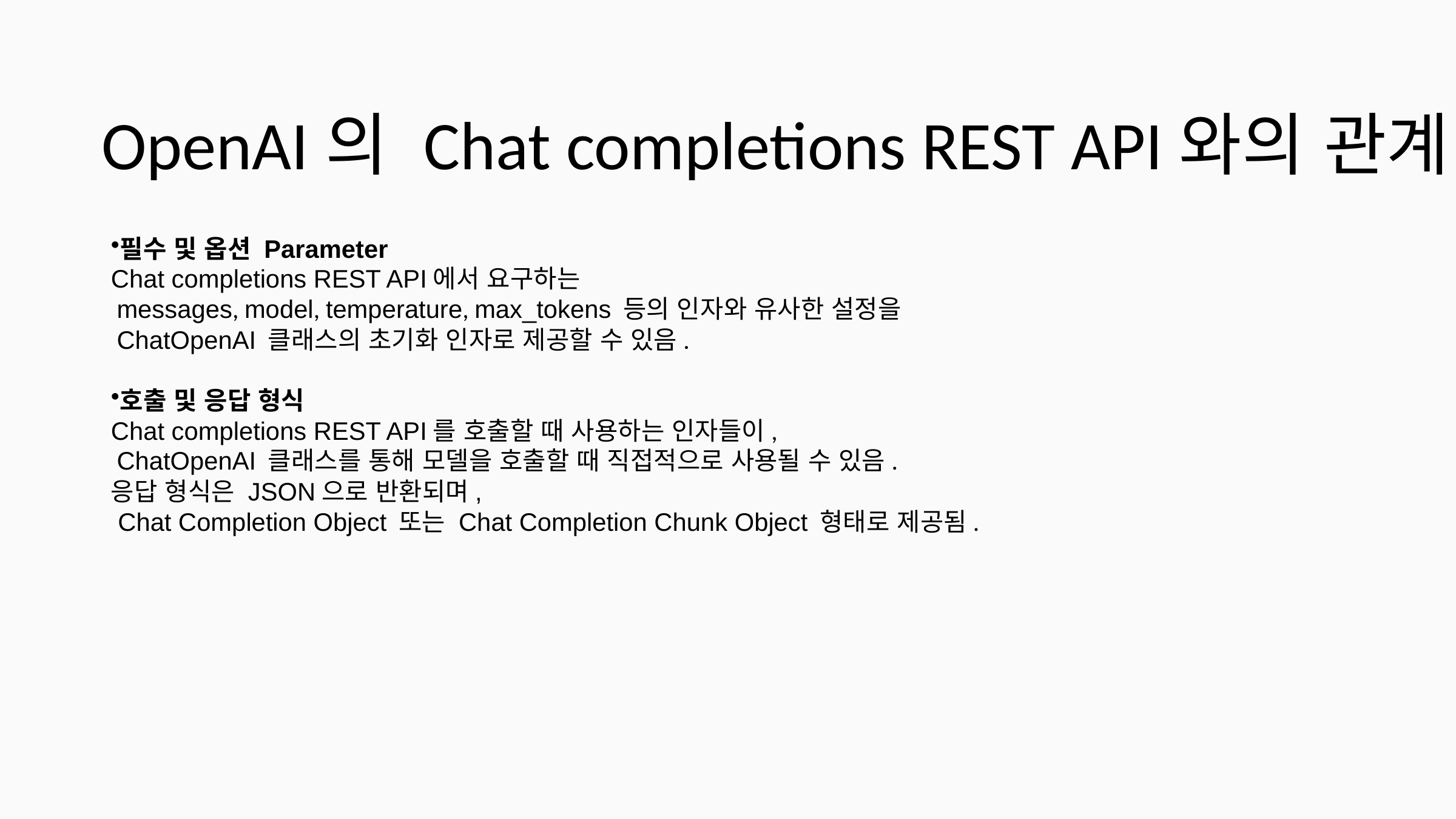

OpenAI의 Chat completions REST API와의 관계
필수 및 옵션 Parameter
Chat completions REST API에서 요구하는
 messages, model, temperature, max_tokens 등의 인자와 유사한 설정을
 ChatOpenAI 클래스의 초기화 인자로 제공할 수 있음.

호출 및 응답 형식
Chat completions REST API를 호출할 때 사용하는 인자들이,
 ChatOpenAI 클래스를 통해 모델을 호출할 때 직접적으로 사용될 수 있음.
응답 형식은 JSON으로 반환되며,
 Chat Completion Object 또는 Chat Completion Chunk Object 형태로 제공됨.